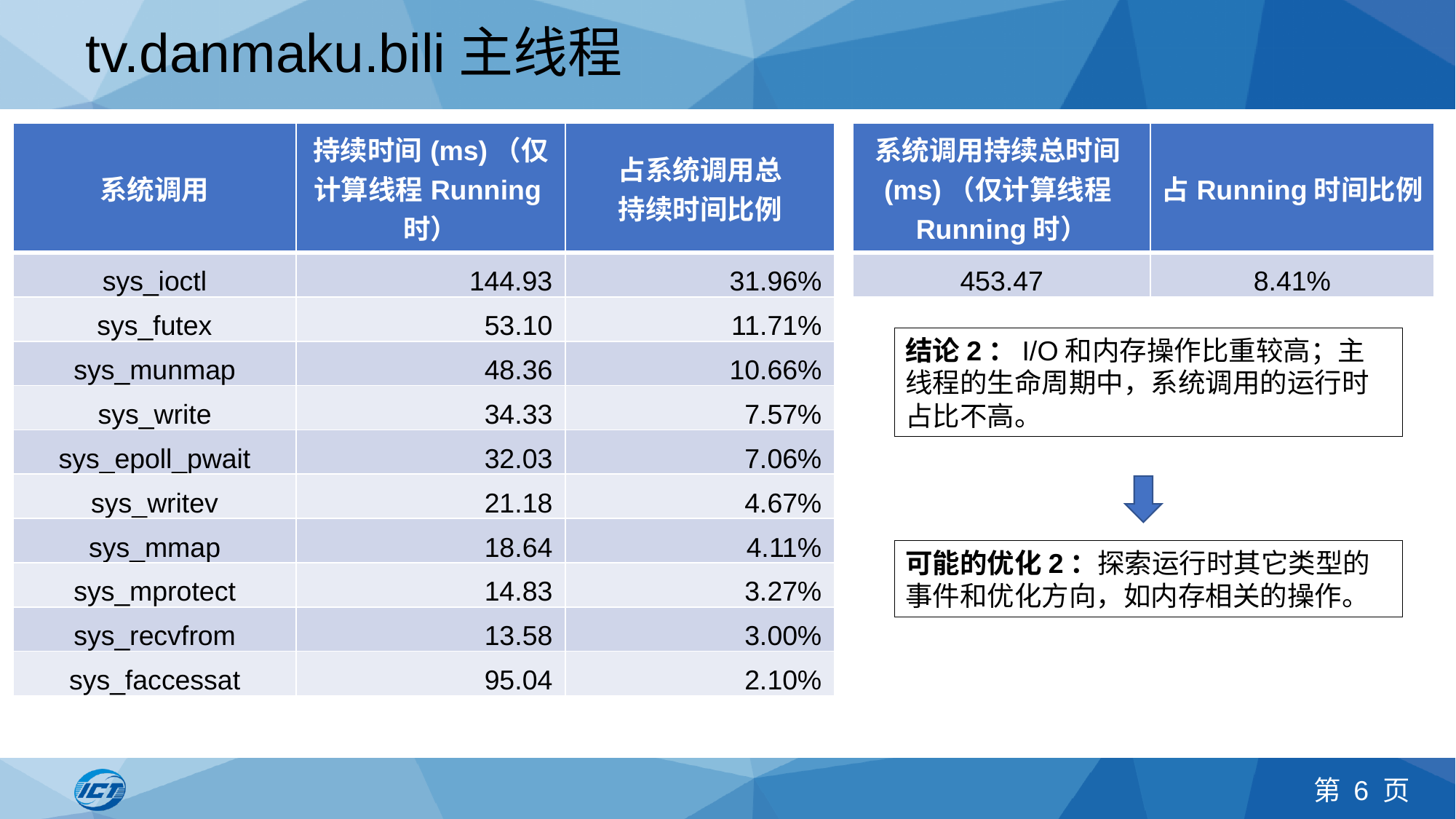

# tv.danmaku.bili主线程
| 系统调用 | 持续时间(ms)（仅计算线程Running时） | 占系统调用总 持续时间比例 |
| --- | --- | --- |
| sys\_ioctl | 144.93 | 31.96% |
| sys\_futex | 53.10 | 11.71% |
| sys\_munmap | 48.36 | 10.66% |
| sys\_write | 34.33 | 7.57% |
| sys\_epoll\_pwait | 32.03 | 7.06% |
| sys\_writev | 21.18 | 4.67% |
| sys\_mmap | 18.64 | 4.11% |
| sys\_mprotect | 14.83 | 3.27% |
| sys\_recvfrom | 13.58 | 3.00% |
| sys\_faccessat | 95.04 | 2.10% |
| 系统调用持续总时间(ms)（仅计算线程Running时） | 占Running时间比例 |
| --- | --- |
| 453.47 | 8.41% |
结论2：I/O和内存操作比重较高；主线程的生命周期中，系统调用的运行时占比不高。

可能的优化2：探索运行时其它类型的事件和优化方向，如内存相关的操作。
第 6 页